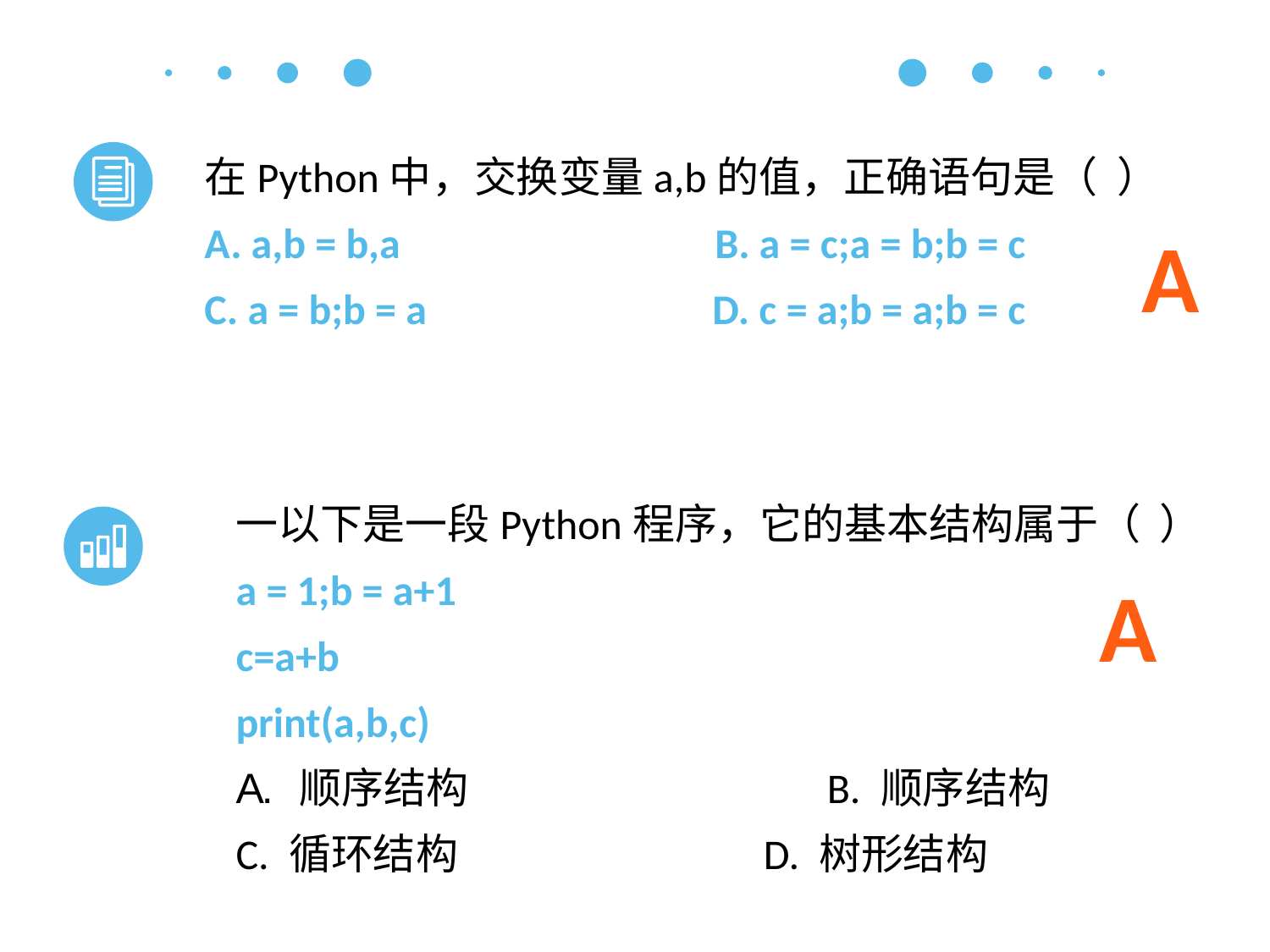

在Python中，交换变量a,b的值，正确语句是（  ）
A. a,b = b,a                                 B. a = c;a = b;b = c
C. a = b;b = a			D. c = a;b = a;b = c

A
一以下是一段Python程序，它的基本结构属于（  ）
a = 1;b = a+1
c=a+b
print(a,b,c)
顺序结构			 B. 顺序结构
C. 循环结构			 D. 树形结构

A